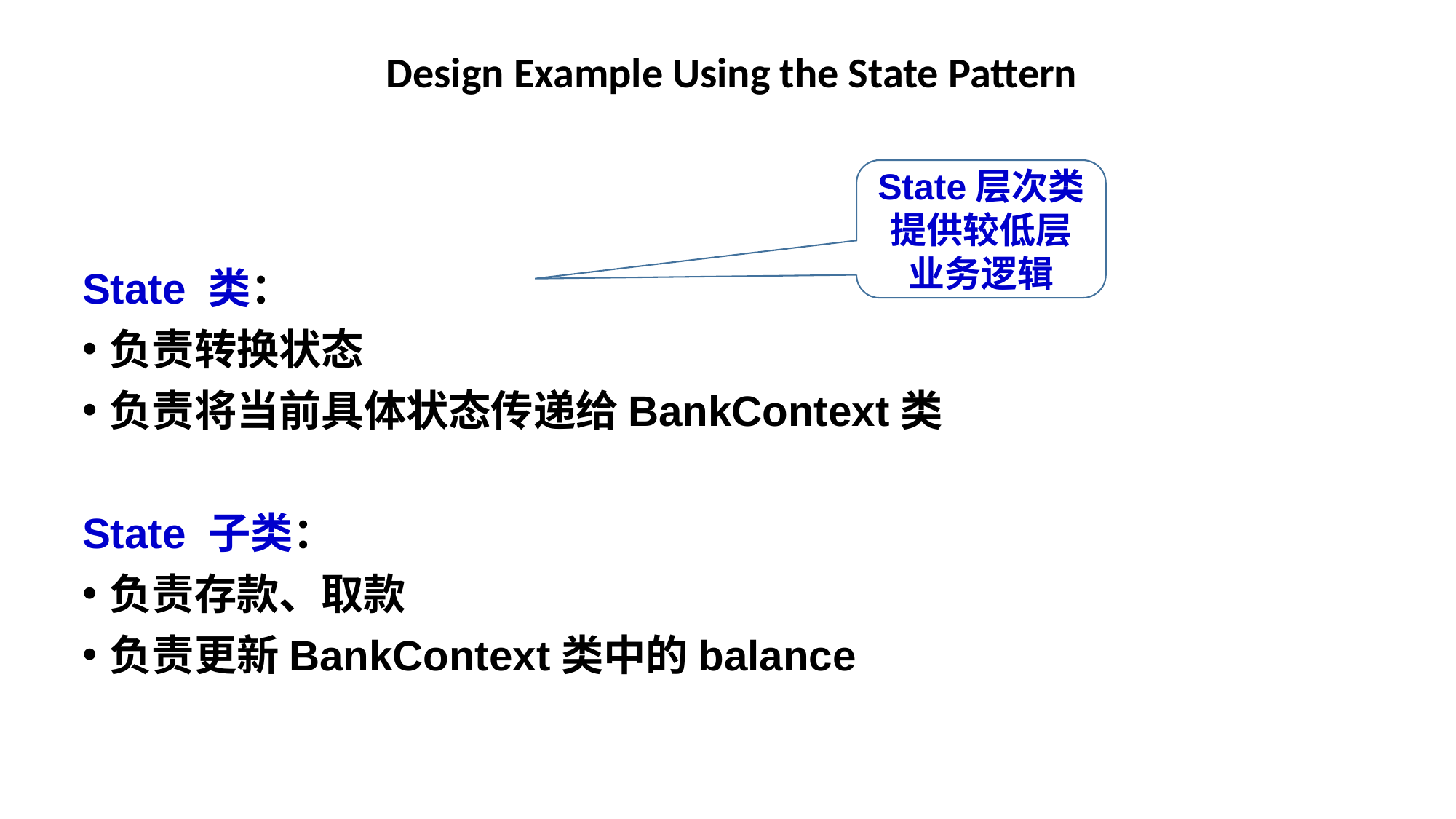

Design Example Using the State Pattern
State层次类
提供较低层
业务逻辑
State 类：
负责转换状态
负责将当前具体状态传递给BankContext类

State 子类：
负责存款、取款
负责更新BankContext类中的balance